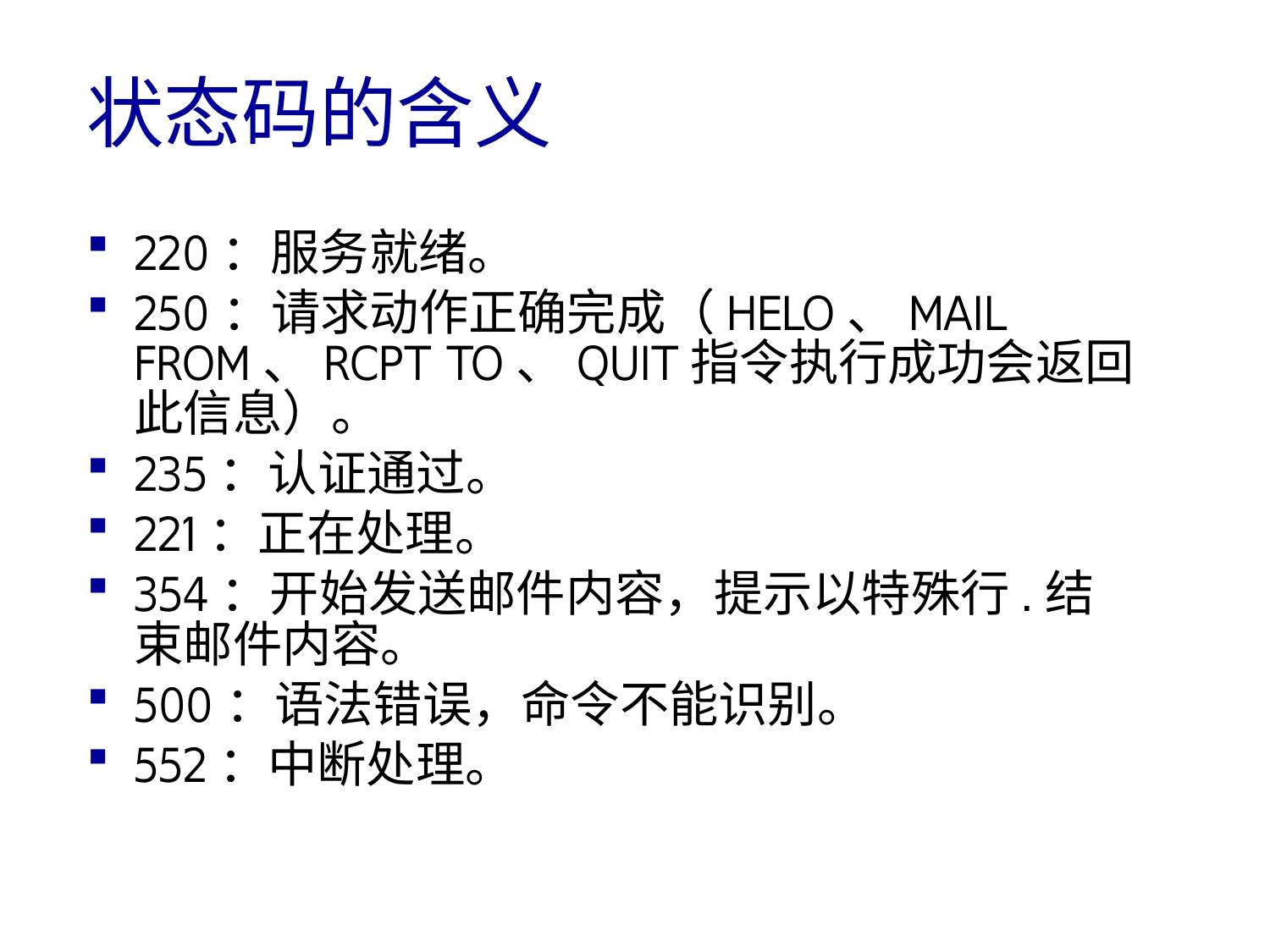

# 状态码的含义
220：服务就绪。
250：请求动作正确完成（HELO、MAIL FROM、RCPT TO、QUIT指令执行成功会返回此信息）。
235：认证通过。
221：正在处理。
354：开始发送邮件内容，提示以特殊行.结束邮件内容。
500：语法错误，命令不能识别。
552：中断处理。